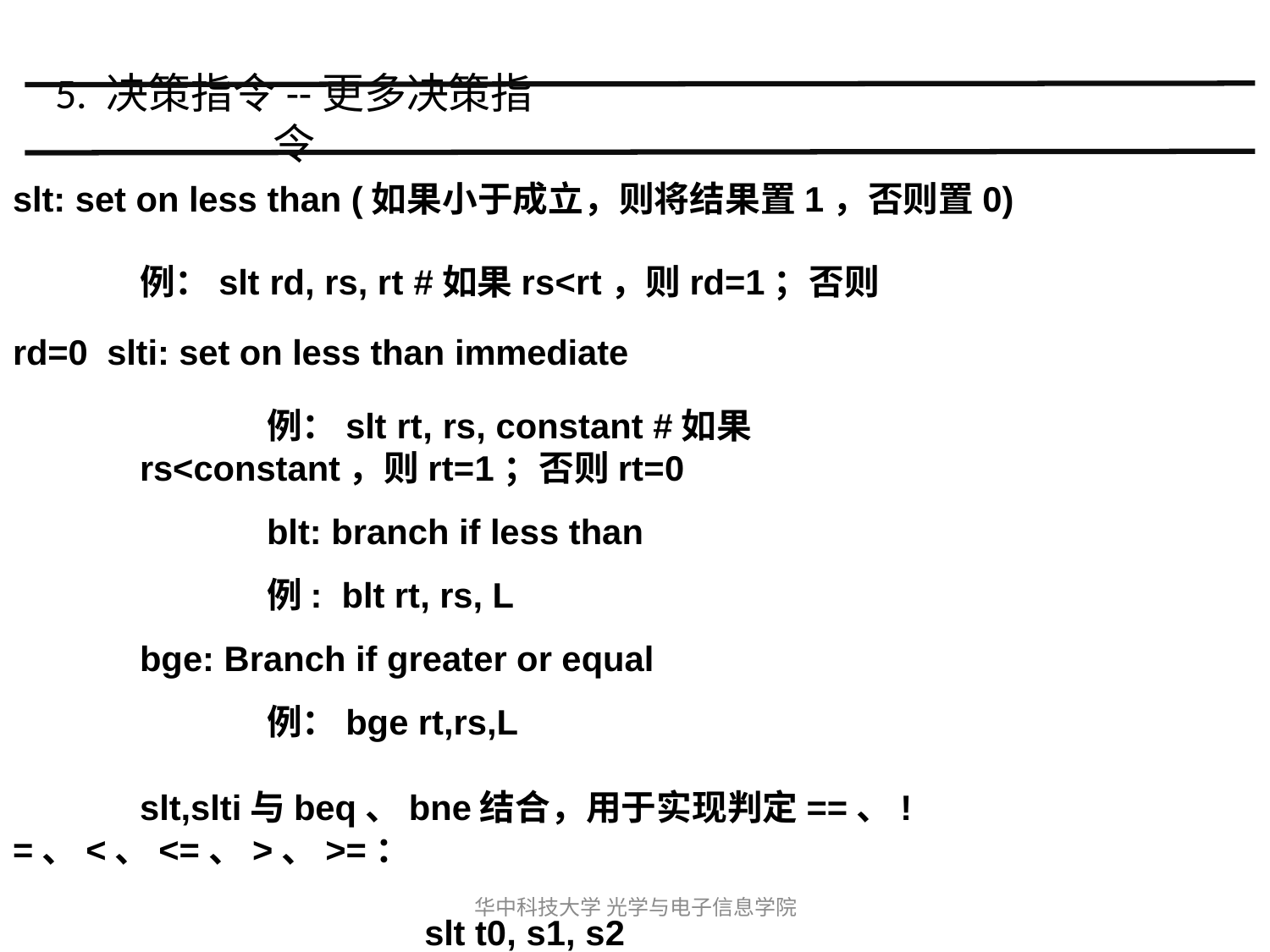

华中科技大学光学与电子信息学院
# 5. 决策指令--更多决策指令
slt: set on less than (如果小于成立，则将结果置1，否则置0)
例：slt rd, rs, rt #如果rs<rt，则rd=1；否则rd=0  slti: set on less than immediate
例：slt rt, rs, constant #如果rs<constant，则rt=1；否则rt=0
blt: branch if less than
	例:  blt rt, rs, L
bge: Branch if greater or equal
	例：bge rt,rs,L

slt,slti与beq、bne结合，用于实现判定==、!=、<、<=、>、>=：
slt t0, s1, s2	# if (s1 < s2)  bne t0, zero, L		#	branch to L